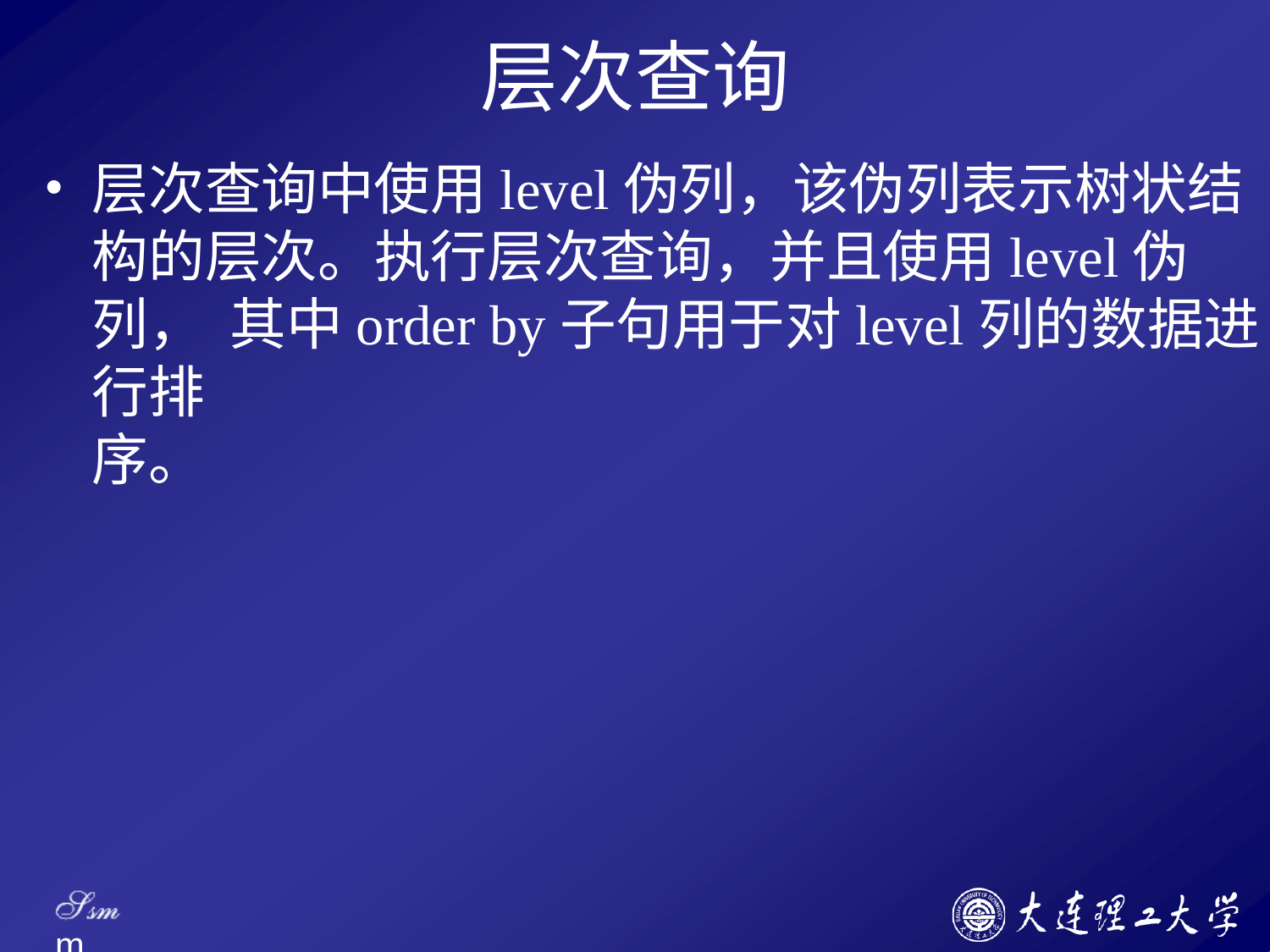

# 层次查询
层次查询中使用level伪列，该伪列表示树状结 构的层次。执行层次查询，并且使用level伪列，  其中order by子句用于对level列的数据进行排
序。

Ssm